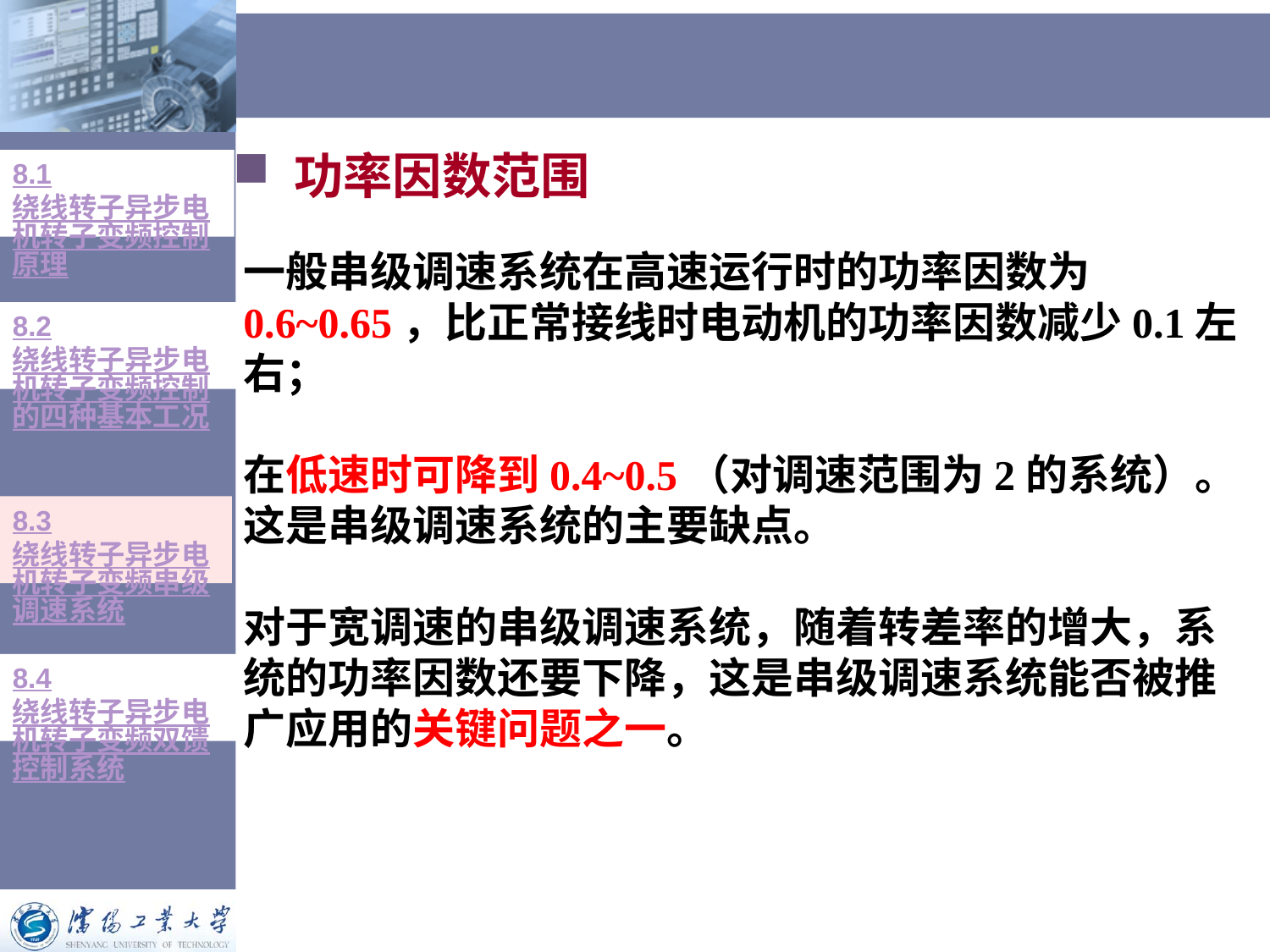

8.1绕线转子异步电机转子变频控制原理
# 功率因数范围
一般串级调速系统在高速运行时的功率因数为0.6~0.65，比正常接线时电动机的功率因数减少0.1左右；

在低速时可降到0.4~0.5（对调速范围为2的系统）。这是串级调速系统的主要缺点。

对于宽调速的串级调速系统，随着转差率的增大，系统的功率因数还要下降，这是串级调速系统能否被推广应用的关键问题之一。
8.2绕线转子异步电机转子变频控制的四种基本工况
8.3绕线转子异步电机转子变频串级调速系统
8.4绕线转子异步电机转子变频双馈控制系统